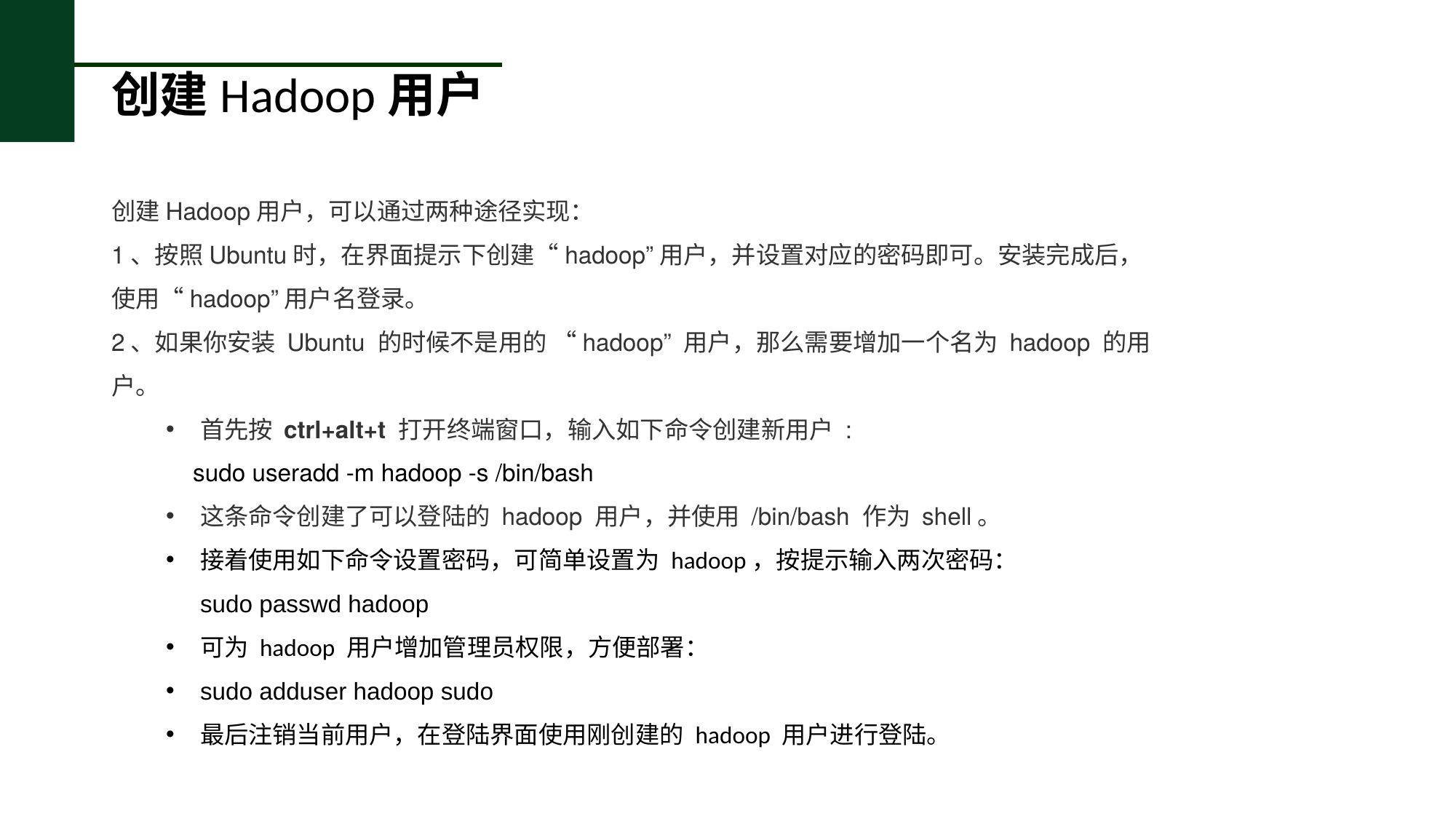

# 创建Hadoop用户
创建Hadoop用户，可以通过两种途径实现：
1、按照Ubuntu时，在界面提示下创建“hadoop”用户，并设置对应的密码即可。安装完成后，使用“hadoop”用户名登录。
2、如果你安装 Ubuntu 的时候不是用的 “hadoop” 用户，那么需要增加一个名为 hadoop 的用户。
首先按 ctrl+alt+t 打开终端窗口，输入如下命令创建新用户 :
    sudo useradd -m hadoop -s /bin/bash
这条命令创建了可以登陆的 hadoop 用户，并使用 /bin/bash 作为 shell。
接着使用如下命令设置密码，可简单设置为 hadoop，按提示输入两次密码：
sudo passwd hadoop
可为 hadoop 用户增加管理员权限，方便部署：
sudo adduser hadoop sudo
最后注销当前用户，在登陆界面使用刚创建的 hadoop 用户进行登陆。